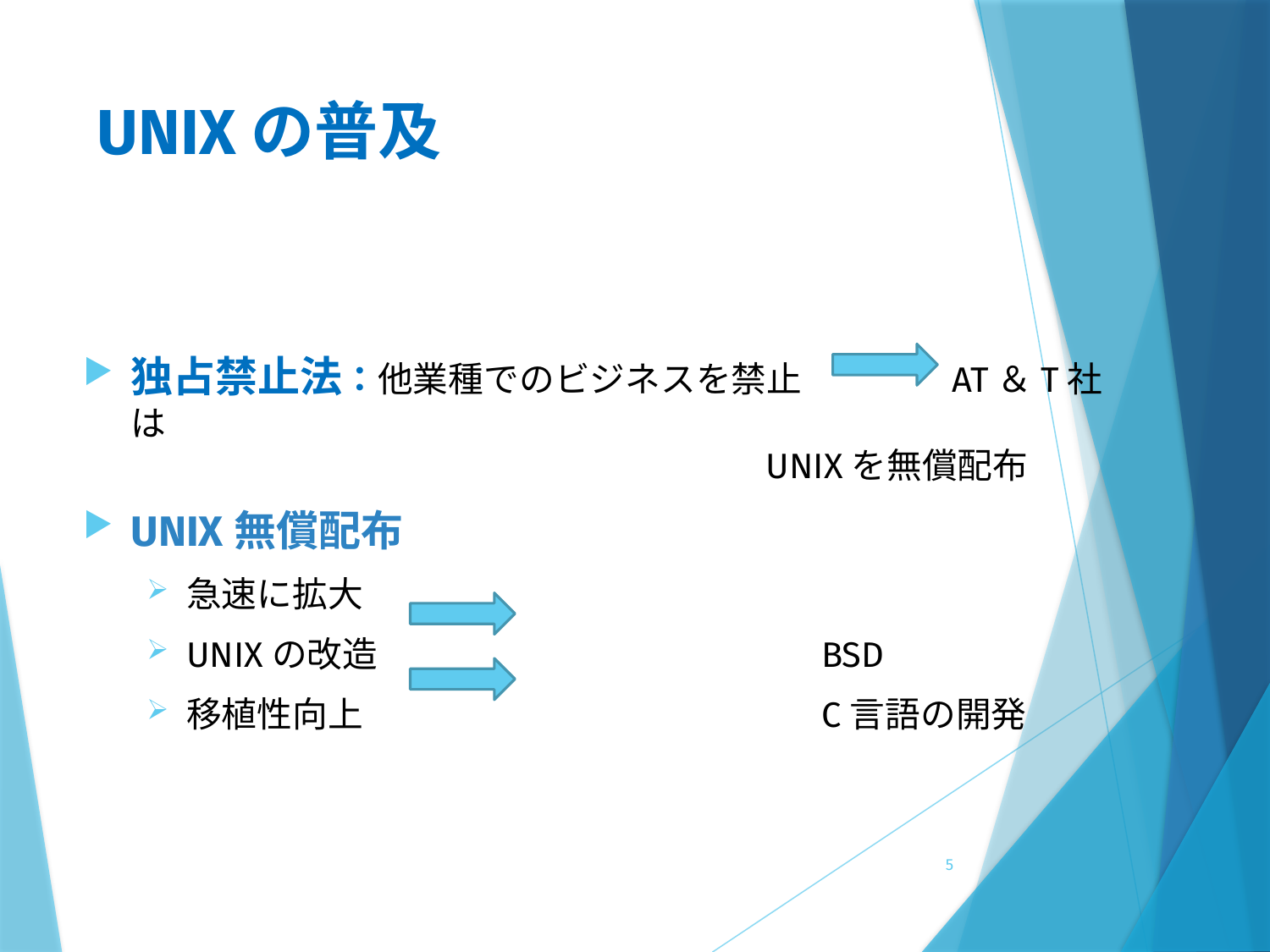

# UNIXの普及

独占禁止法：他業種でのビジネスを禁止　　　　AT＆T社は												UNIXを無償配布
UNIX無償配布
急速に拡大
UNIXの改造				BSD
移植性向上				C言語の開発

5